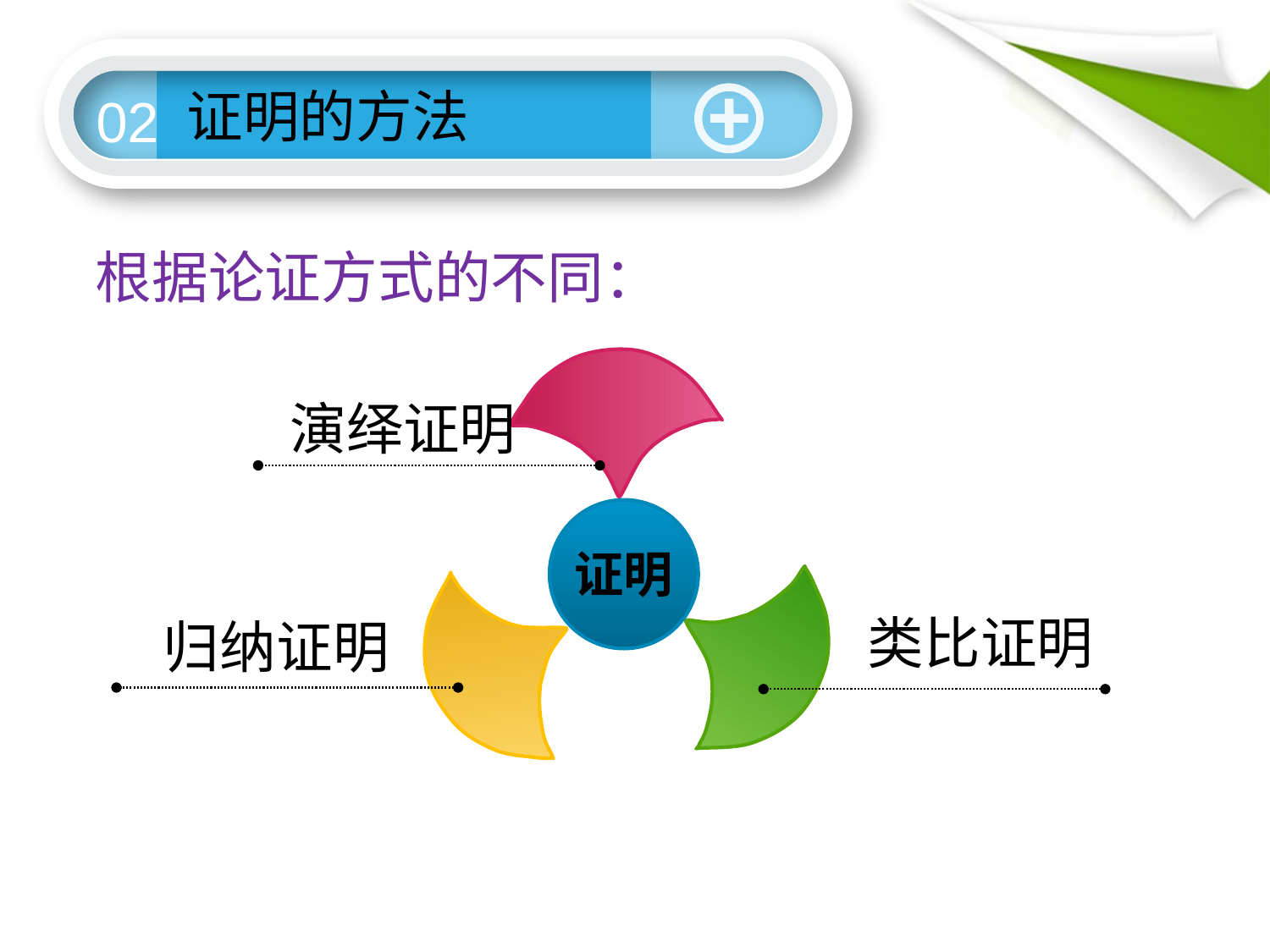

证明的方法
02

根据论证方式的不同：

A  —  B
B  —  A

演绎证明

证明

类比证明
归纳证明